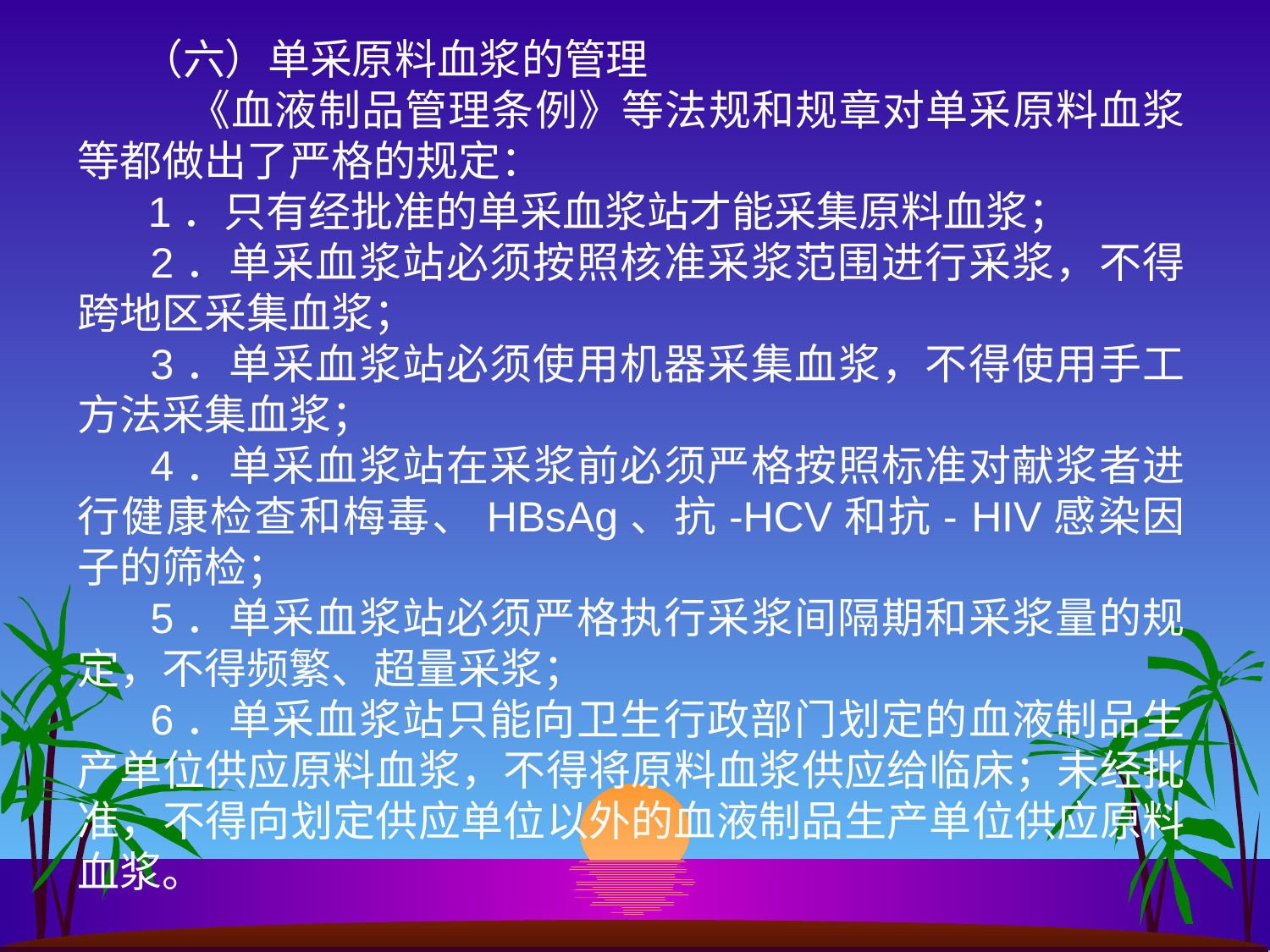

（六）单采原料血浆的管理
     《血液制品管理条例》等法规和规章对单采原料血浆等都做出了严格的规定：
  1．只有经批准的单采血浆站才能采集原料血浆；
  2．单采血浆站必须按照核准采浆范围进行采浆，不得跨地区采集血浆；
  3．单采血浆站必须使用机器采集血浆，不得使用手工方法采集血浆；
  4．单采血浆站在采浆前必须严格按照标准对献浆者进行健康检查和梅毒、HBsAg、抗-HCV和抗- HIV感染因子的筛检；
  5．单采血浆站必须严格执行采浆间隔期和采浆量的规定，不得频繁、超量采浆；
  6．单采血浆站只能向卫生行政部门划定的血液制品生产单位供应原料血浆，不得将原料血浆供应给临床；未经批准，不得向划定供应单位以外的血液制品生产单位供应原料血浆。
#